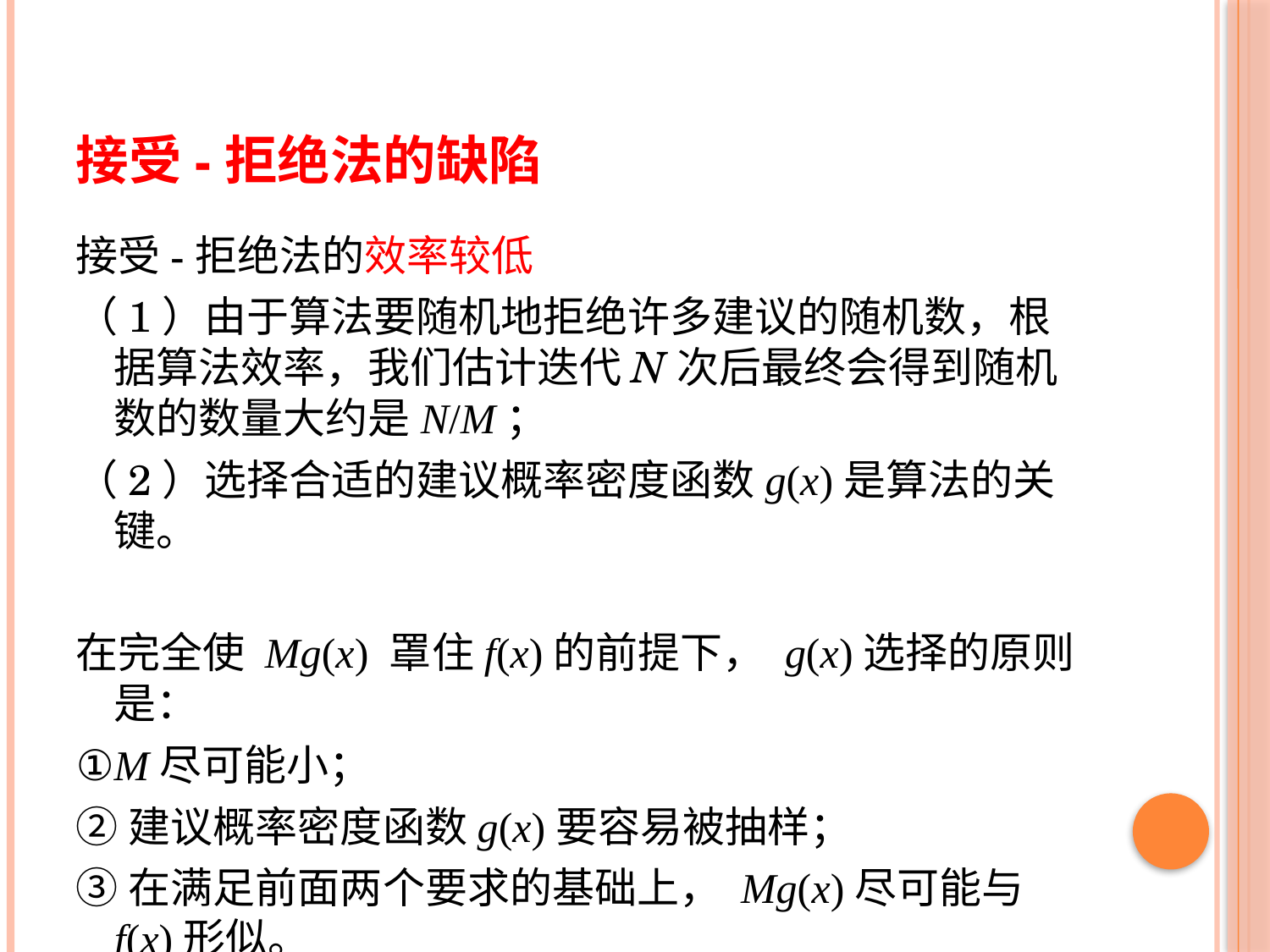

# 接受-拒绝法的缺陷
接受-拒绝法的效率较低
（1）由于算法要随机地拒绝许多建议的随机数，根据算法效率，我们估计迭代N次后最终会得到随机数的数量大约是N/M；
（2）选择合适的建议概率密度函数g(x)是算法的关键。

在完全使 Mg(x) 罩住f(x)的前提下， g(x)选择的原则是：
①M尽可能小；
②建议概率密度函数g(x)要容易被抽样；
③在满足前面两个要求的基础上， Mg(x)尽可能与f(x)形似。